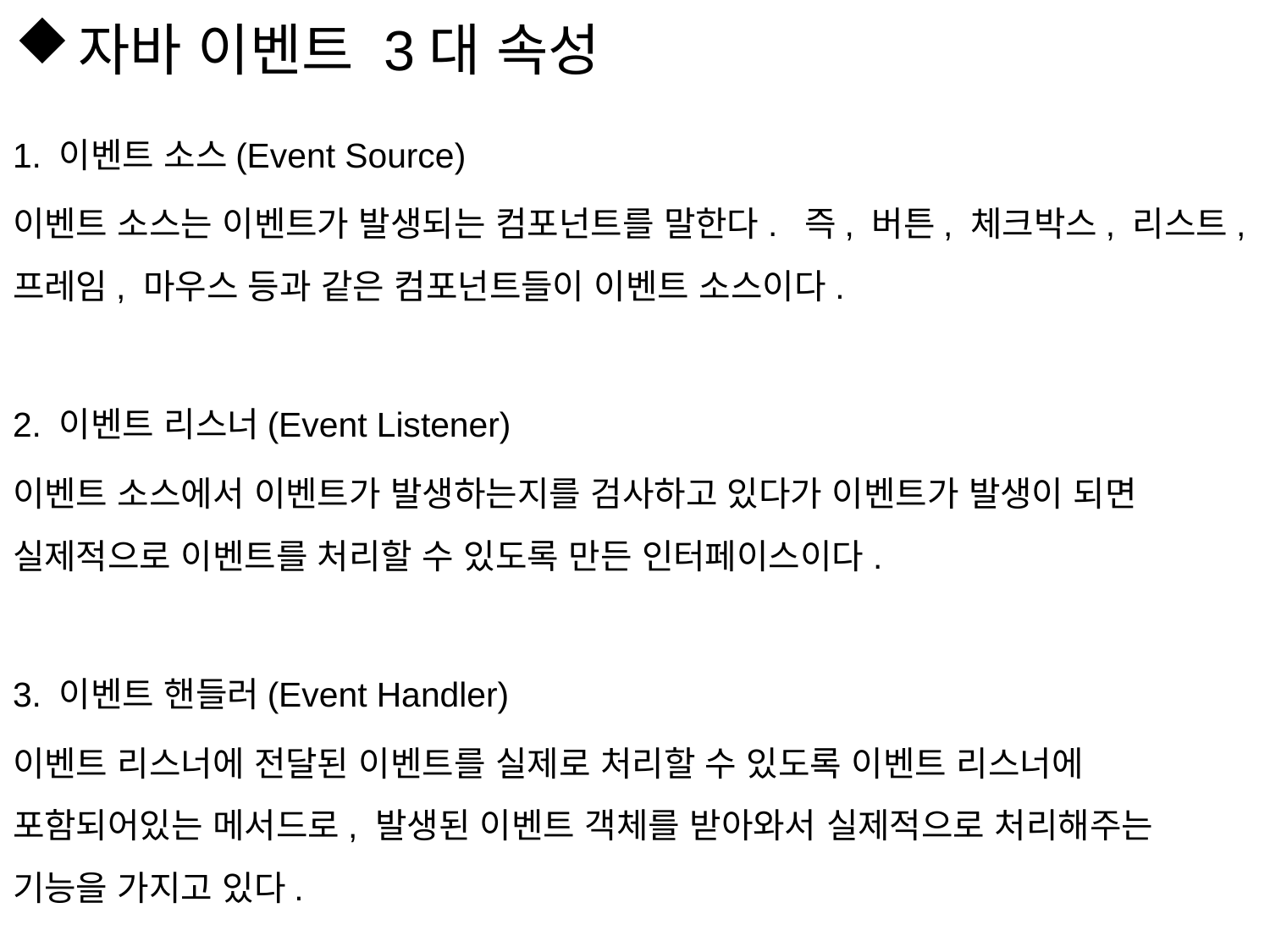

# 자바 이벤트 3대 속성
1. 이벤트 소스(Event Source)
이벤트 소스는 이벤트가 발생되는 컴포넌트를 말한다.  즉, 버튼, 체크박스, 리스트, 프레임, 마우스 등과 같은 컴포넌트들이 이벤트 소스이다.

2. 이벤트 리스너(Event Listener)
이벤트 소스에서 이벤트가 발생하는지를 검사하고 있다가 이벤트가 발생이 되면 실제적으로 이벤트를 처리할 수 있도록 만든 인터페이스이다.

3. 이벤트 핸들러(Event Handler)
이벤트 리스너에 전달된 이벤트를 실제로 처리할 수 있도록 이벤트 리스너에 포함되어있는 메서드로, 발생된 이벤트 객체를 받아와서 실제적으로 처리해주는 기능을 가지고 있다.